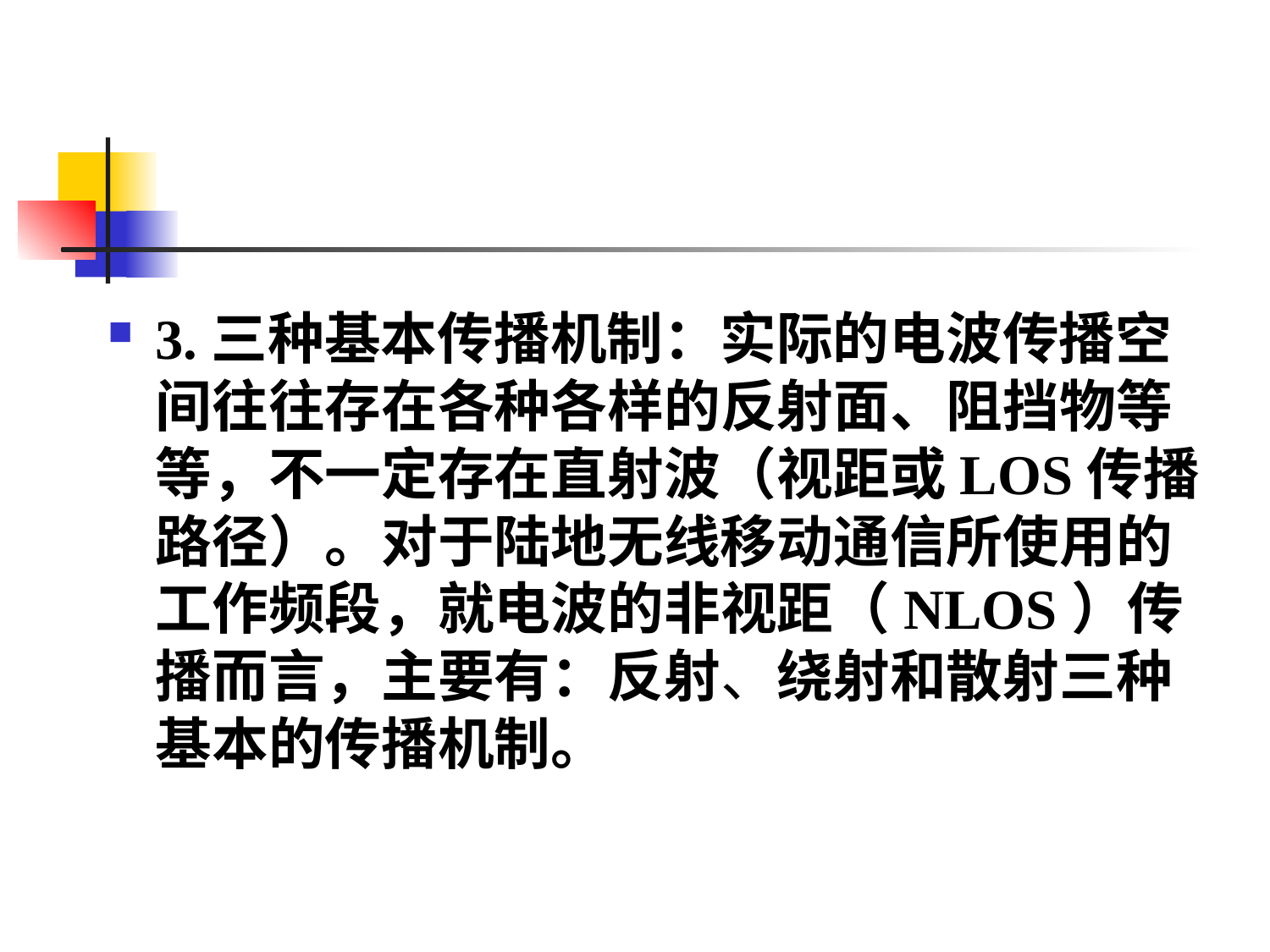

#
3.三种基本传播机制：实际的电波传播空间往往存在各种各样的反射面、阻挡物等等，不一定存在直射波（视距或LOS传播路径）。对于陆地无线移动通信所使用的工作频段，就电波的非视距（NLOS）传播而言，主要有：反射、绕射和散射三种基本的传播机制。